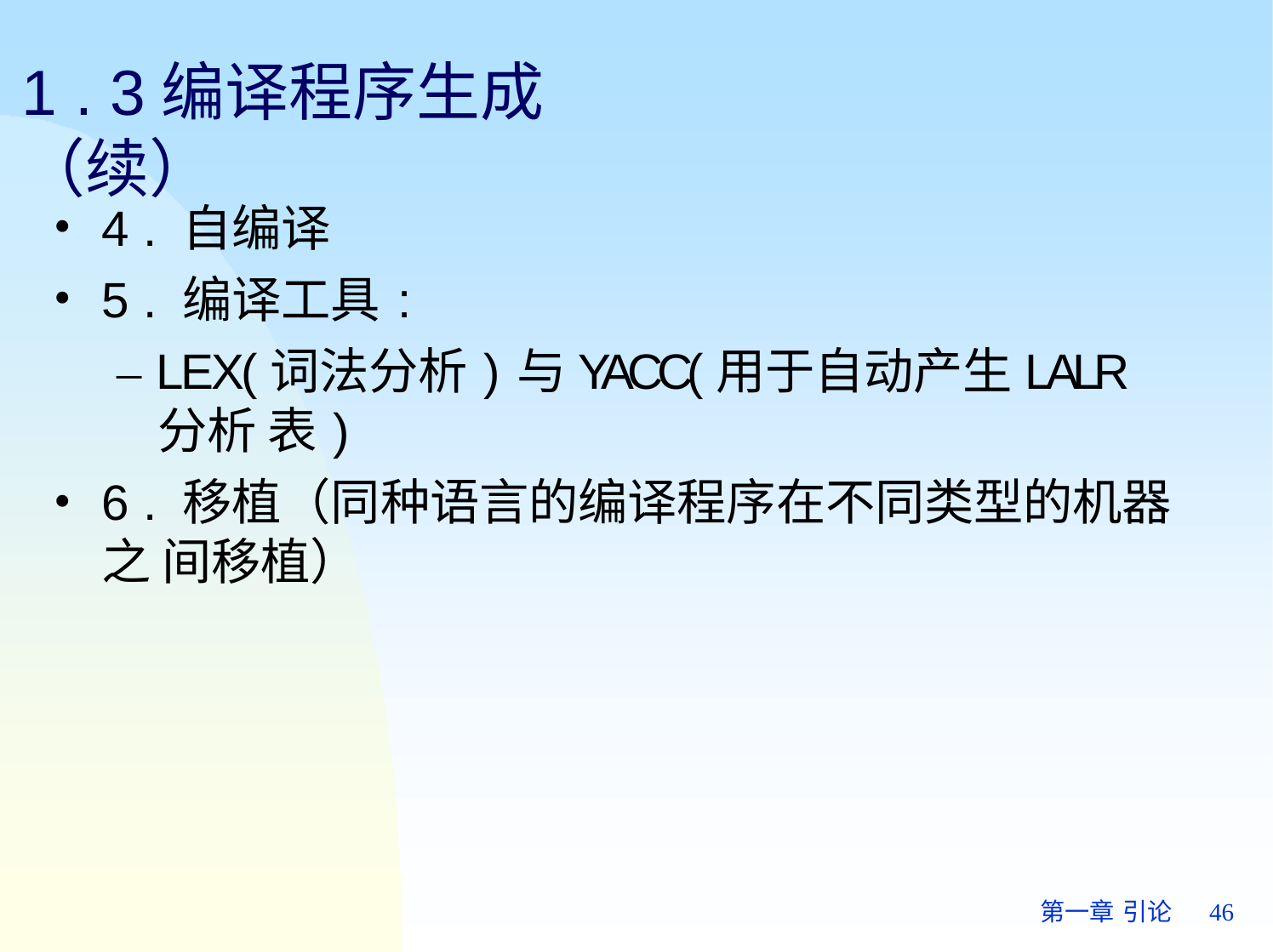

# 1 . 3编译程序生成（续）
4 . 自编译
5 . 编译工具:
– LEX(词法分析)与YACC(用于自动产生LALR分析 表)
6 . 移植（同种语言的编译程序在不同类型的机器之 间移植）
第一章 引论	46